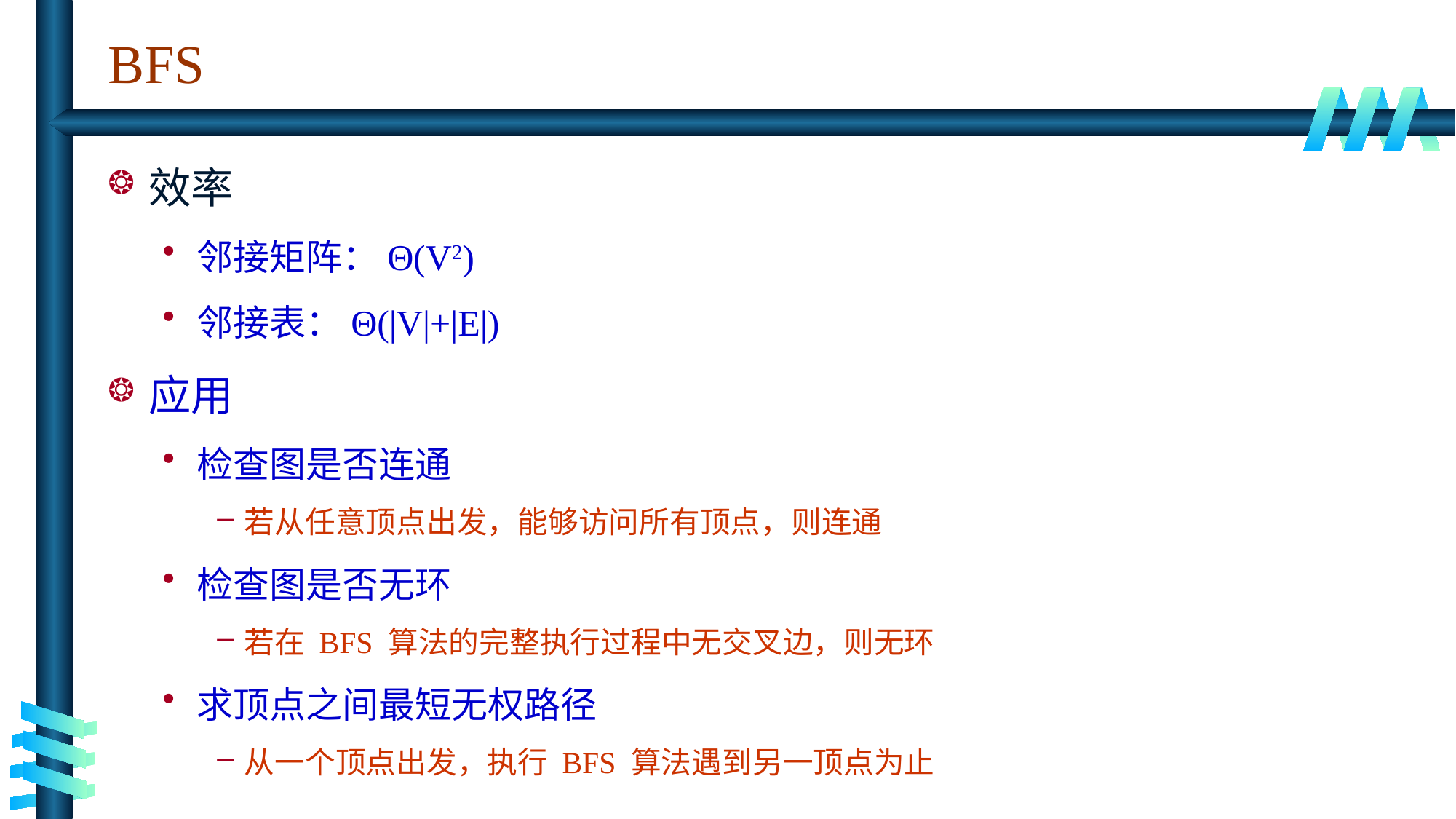

# BFS
效率
邻接矩阵：Θ(V2)
邻接表：Θ(|V|+|E|)
应用
检查图是否连通
若从任意顶点出发，能够访问所有顶点，则连通
检查图是否无环
若在 BFS 算法的完整执行过程中无交叉边，则无环
求顶点之间最短无权路径
从一个顶点出发，执行 BFS 算法遇到另一顶点为止